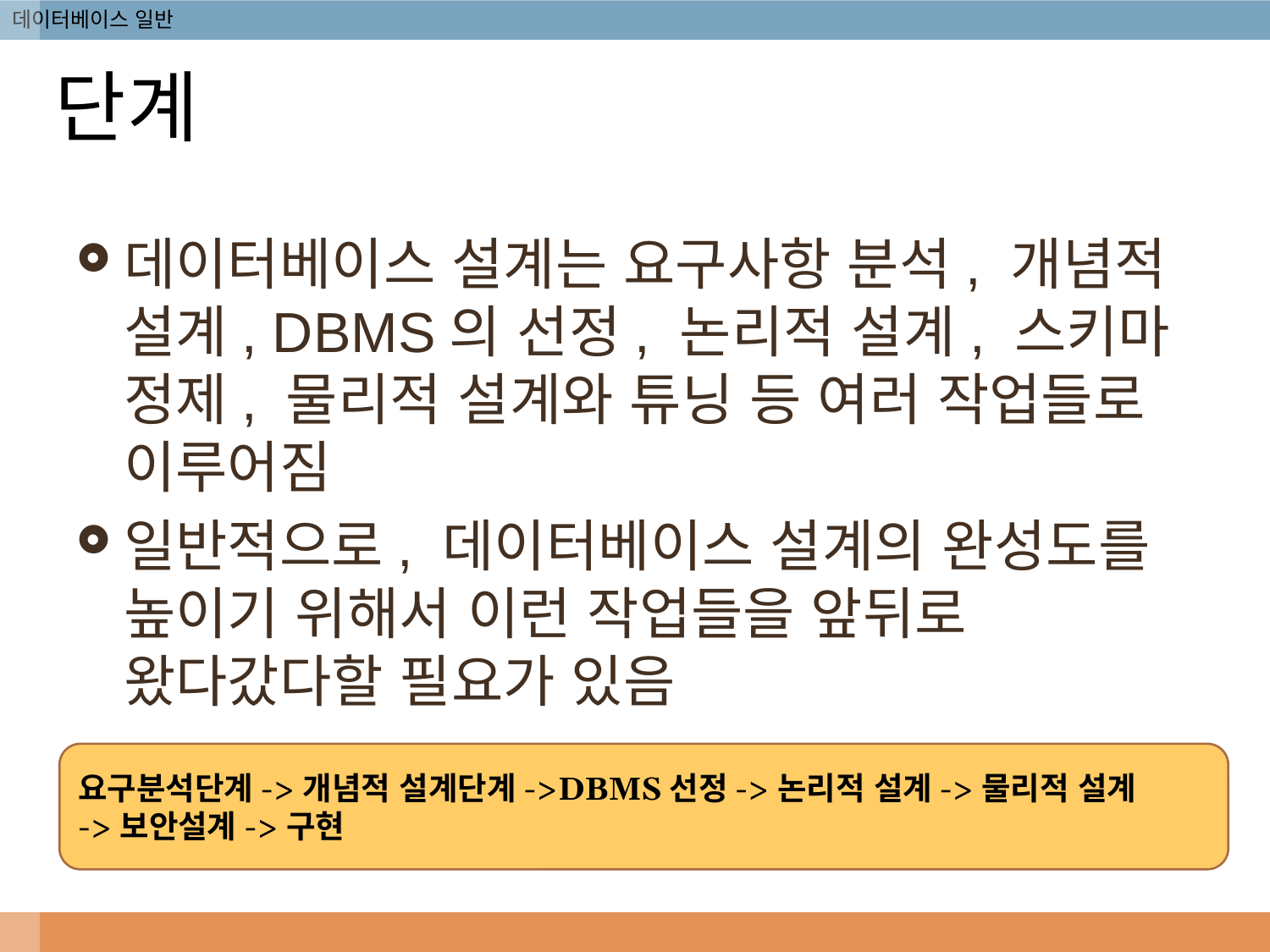

# 단계
데이터베이스 설계는 요구사항 분석, 개념적 설계, DBMS의 선정, 논리적 설계, 스키마 정제, 물리적 설계와 튜닝 등 여러 작업들로 이루어짐
일반적으로, 데이터베이스 설계의 완성도를 높이기 위해서 이런 작업들을 앞뒤로 왔다갔다할 필요가 있음

요구분석단계->개념적 설계단계->DBMS선정->논리적 설계->물리적 설계
->보안설계->구현